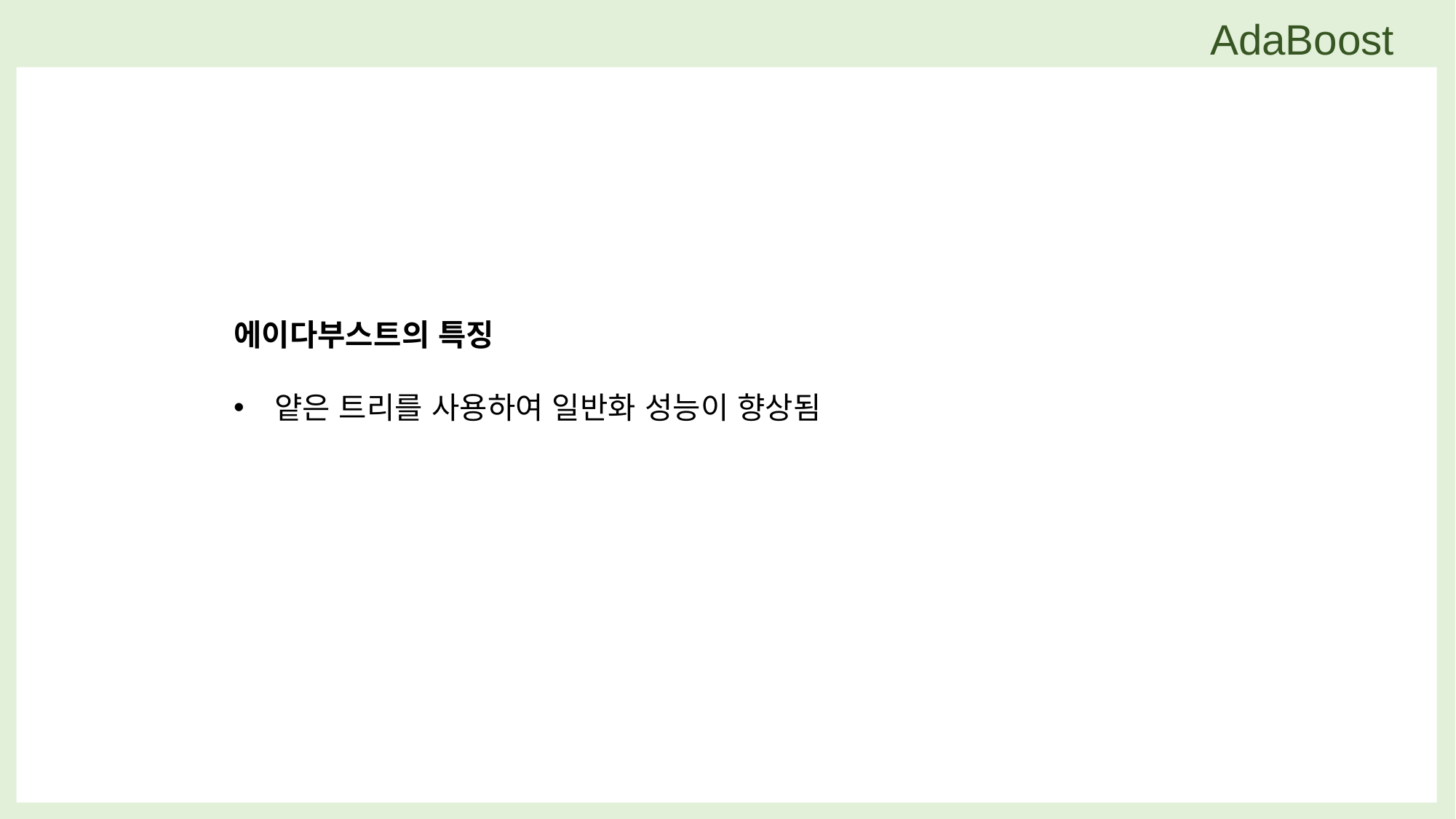

AdaBoost
에이다부스트의 특징

얕은 트리를 사용하여 일반화 성능이 향상됨